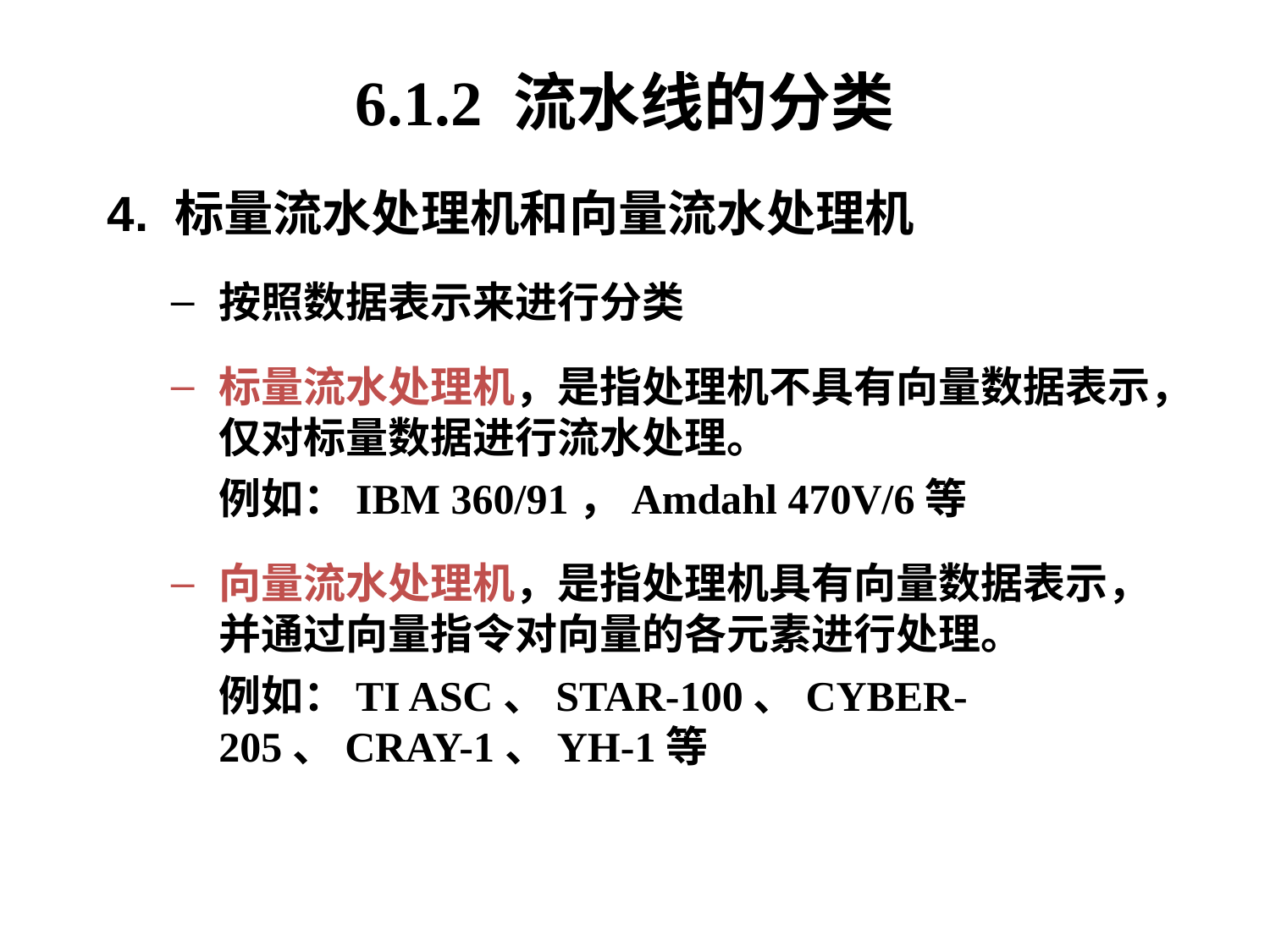

6.1.2 流水线的分类
4. 标量流水处理机和向量流水处理机
按照数据表示来进行分类
标量流水处理机，是指处理机不具有向量数据表示，仅对标量数据进行流水处理。
	例如：IBM 360/91，Amdahl 470V/6等
向量流水处理机，是指处理机具有向量数据表示，并通过向量指令对向量的各元素进行处理。
	例如：TI ASC、STAR-100、CYBER-205、CRAY-1、YH-1等